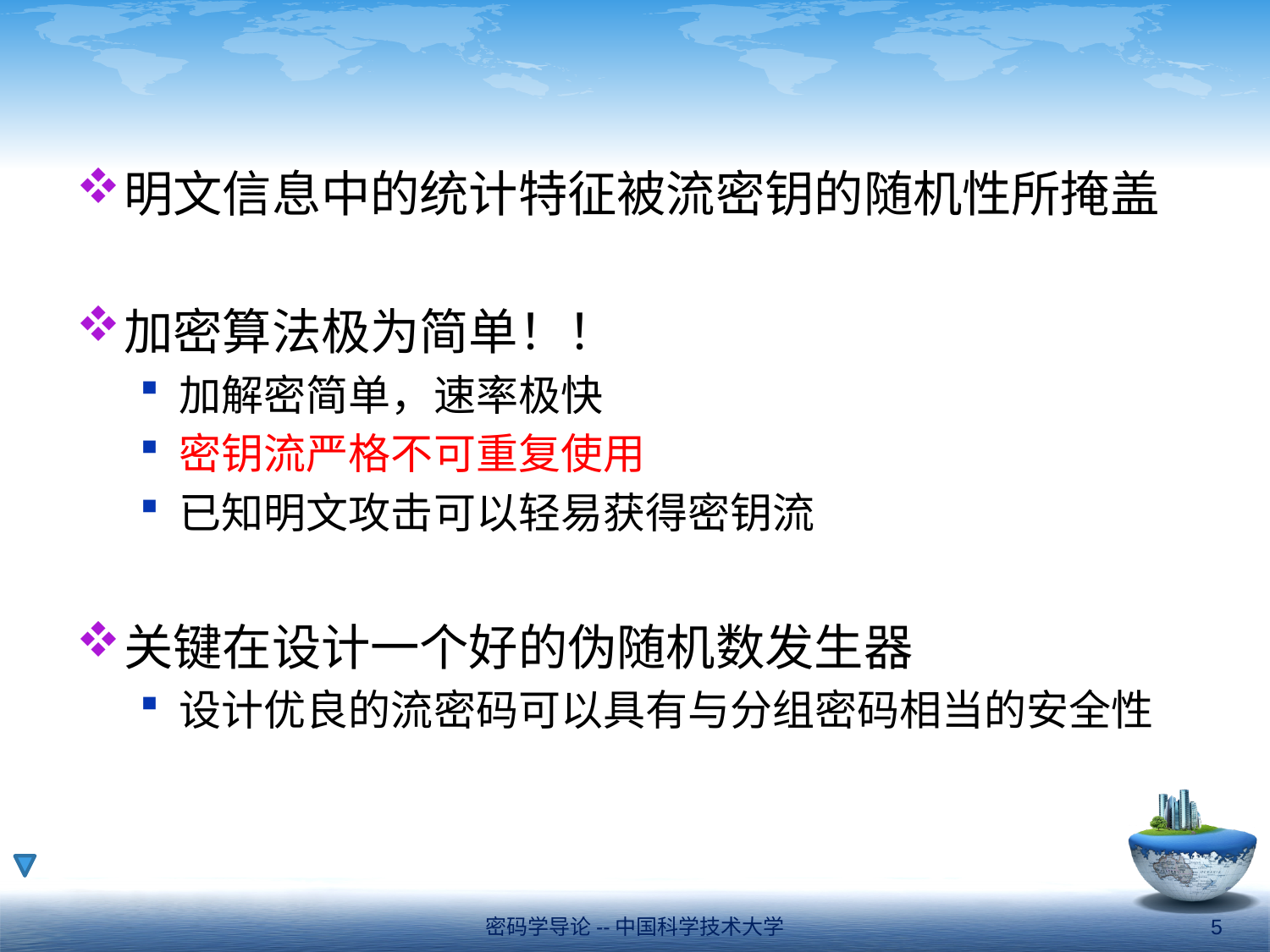

#
明文信息中的统计特征被流密钥的随机性所掩盖

加密算法极为简单！！
加解密简单，速率极快
密钥流严格不可重复使用
已知明文攻击可以轻易获得密钥流

关键在设计一个好的伪随机数发生器
设计优良的流密码可以具有与分组密码相当的安全性

密码学导论--中国科学技术大学
5